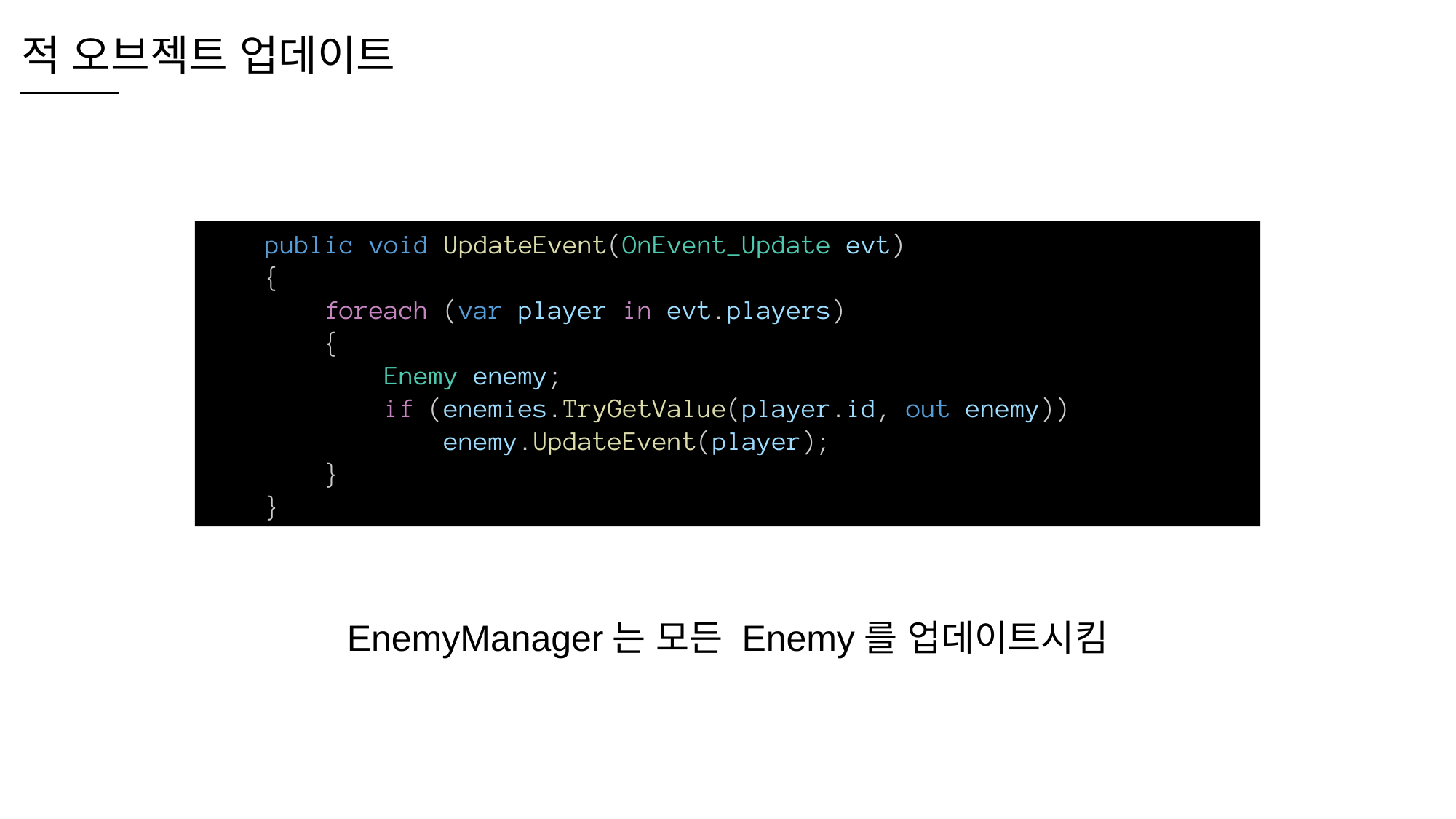

적 오브젝트 업데이트
    public void UpdateEvent(OnEvent_Update evt)
    {
        foreach (var player in evt.players)
        {
            Enemy enemy;
            if (enemies.TryGetValue(player.id, out enemy))
                enemy.UpdateEvent(player);
        }
    }
EnemyManager는 모든 Enemy를 업데이트시킴